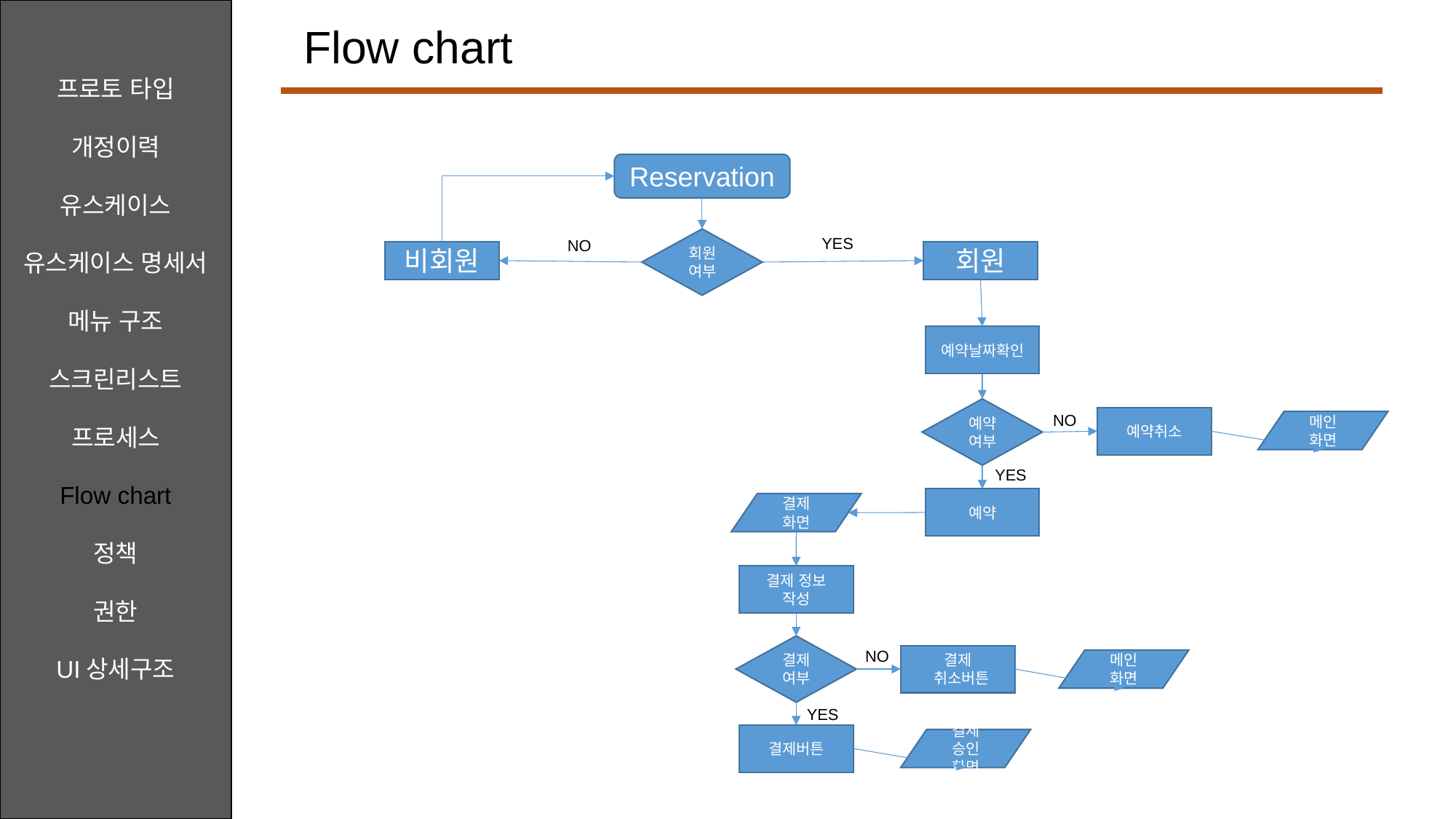

프로토 타입

개정이력

유스케이스

유스케이스 명세서

메뉴 구조

스크린리스트

프로세스

Flow chart

정책

권한

UI상세구조

Flow chart
Reservation
YES
회원여부
NO
비회원
회원
예약날짜확인
예약
여부
NO
예약취소
메인
화면
YES
예약
결제
화면
결제 정보
작성
결제
여부
NO
결제
 취소버튼
메인
화면
YES
결제버튼
결제
승인
화면